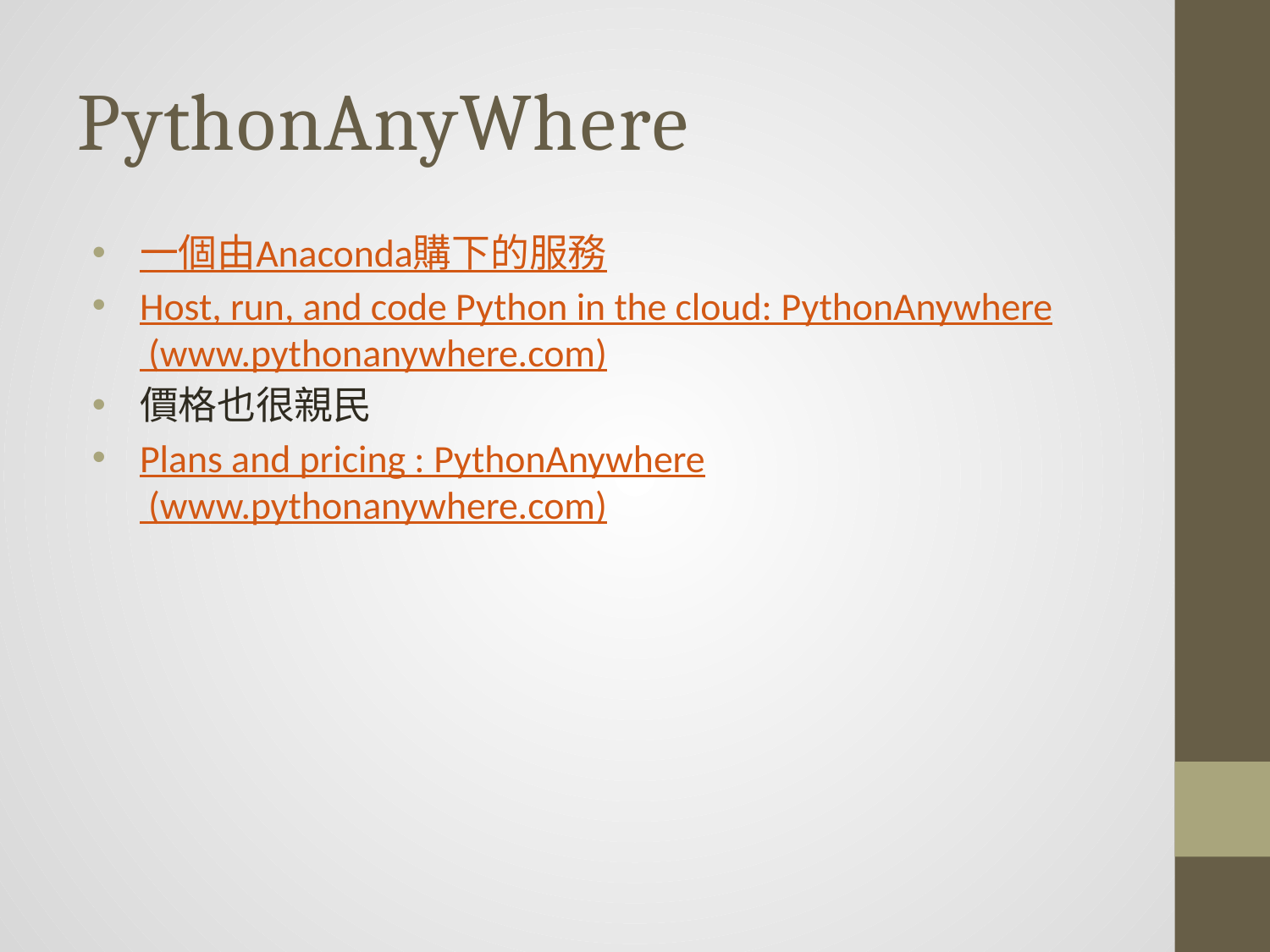

# PythonAnyWhere
一個由Anaconda購下的服務
Host, run, and code Python in the cloud: PythonAnywhere (www.pythonanywhere.com)
價格也很親民
Plans and pricing : PythonAnywhere (www.pythonanywhere.com)